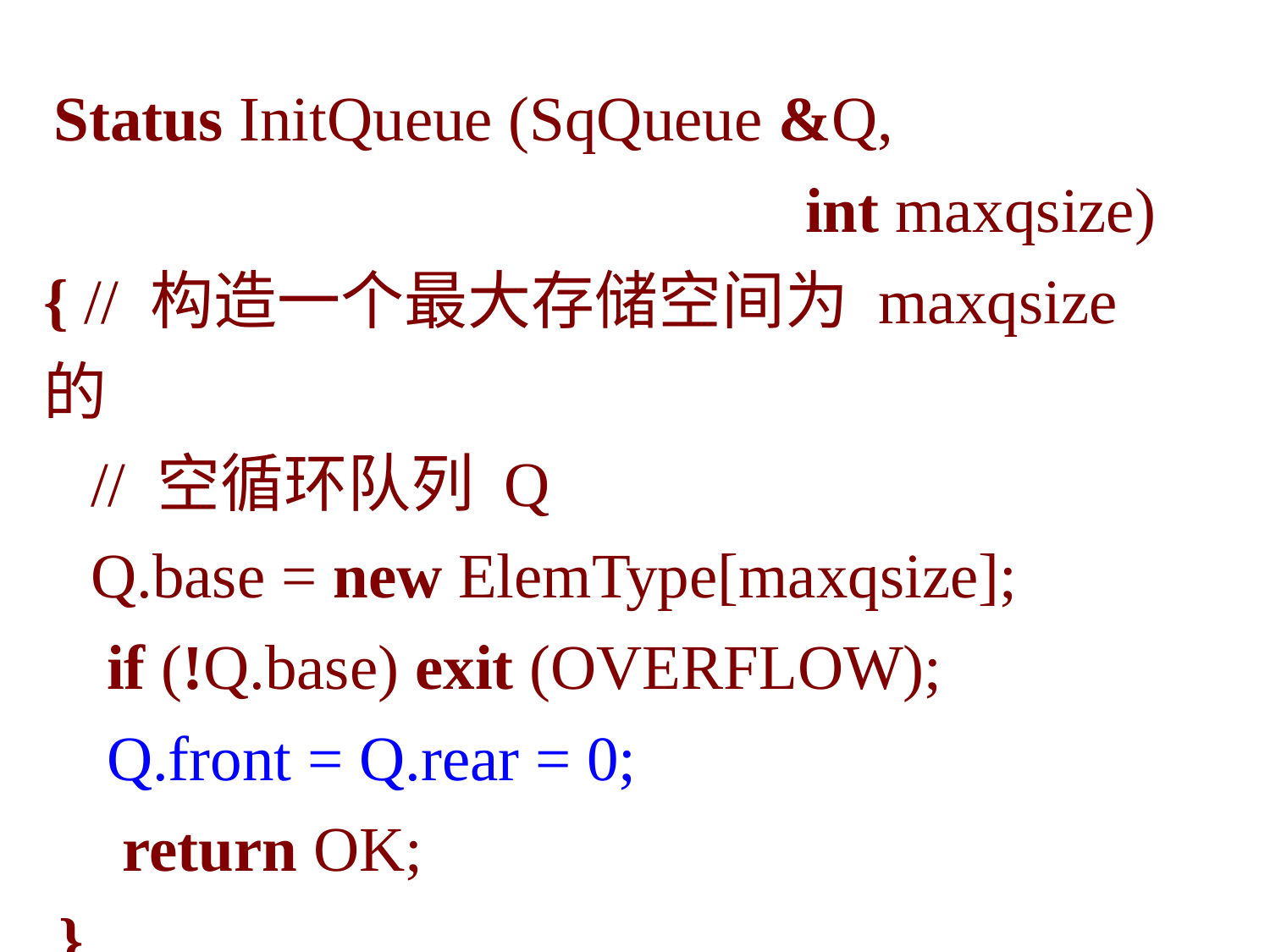

Status InitQueue (SqQueue &Q,
                                                int maxqsize) { // 构造一个最大存储空间为 maxqsize 的
   // 空循环队列 Q
   Q.base = new ElemType[maxqsize];
    if (!Q.base) exit (OVERFLOW);
    Q.front = Q.rear = 0;
     return OK;
 }